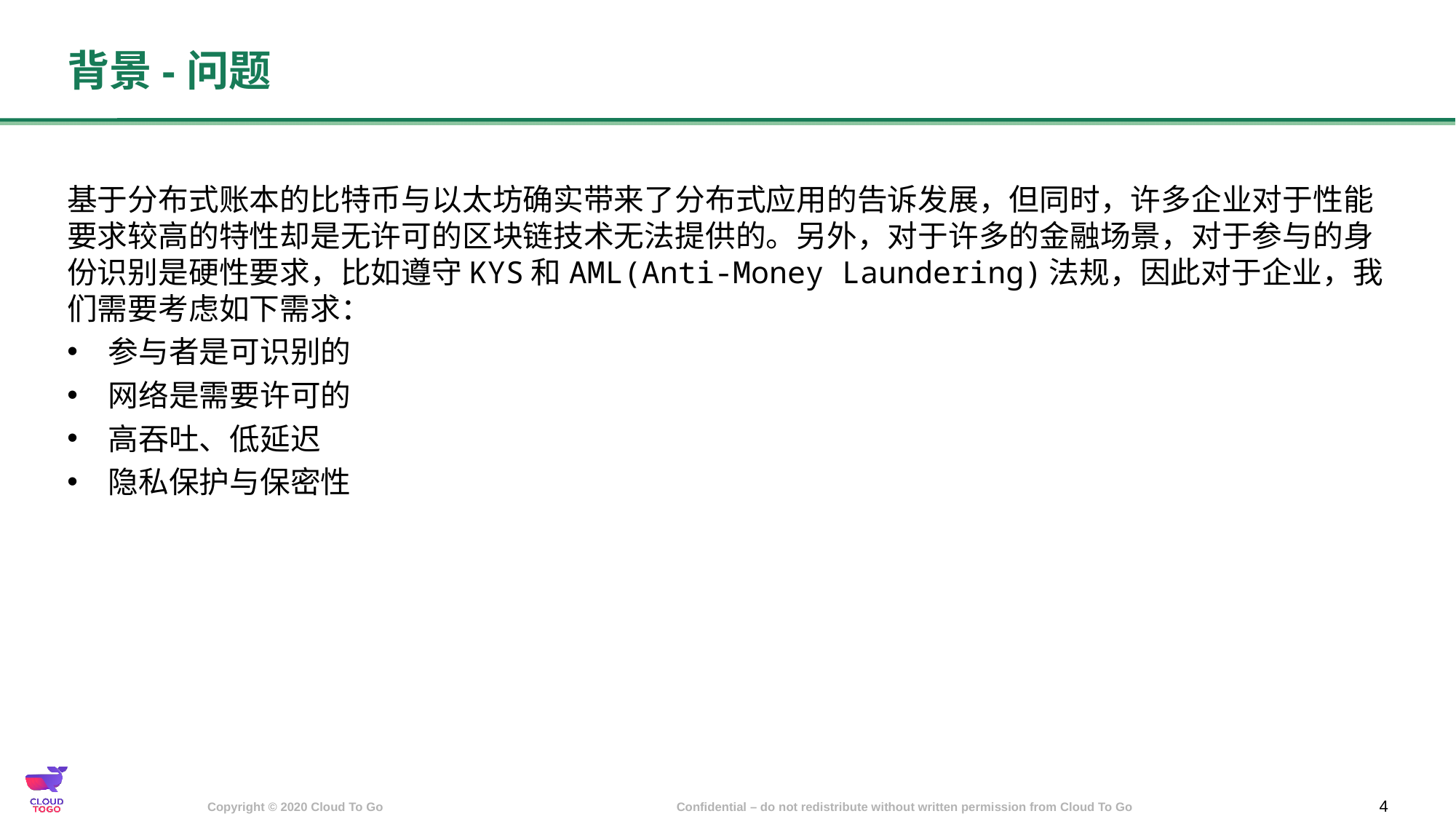

# 背景-问题
基于分布式账本的比特币与以太坊确实带来了分布式应用的告诉发展，但同时，许多企业对于性能要求较高的特性却是无许可的区块链技术无法提供的。另外，对于许多的金融场景，对于参与的身份识别是硬性要求，比如遵守KYS和AML(Anti-Money Laundering)法规，因此对于企业，我们需要考虑如下需求：
参与者是可识别的
网络是需要许可的
高吞吐、低延迟
隐私保护与保密性